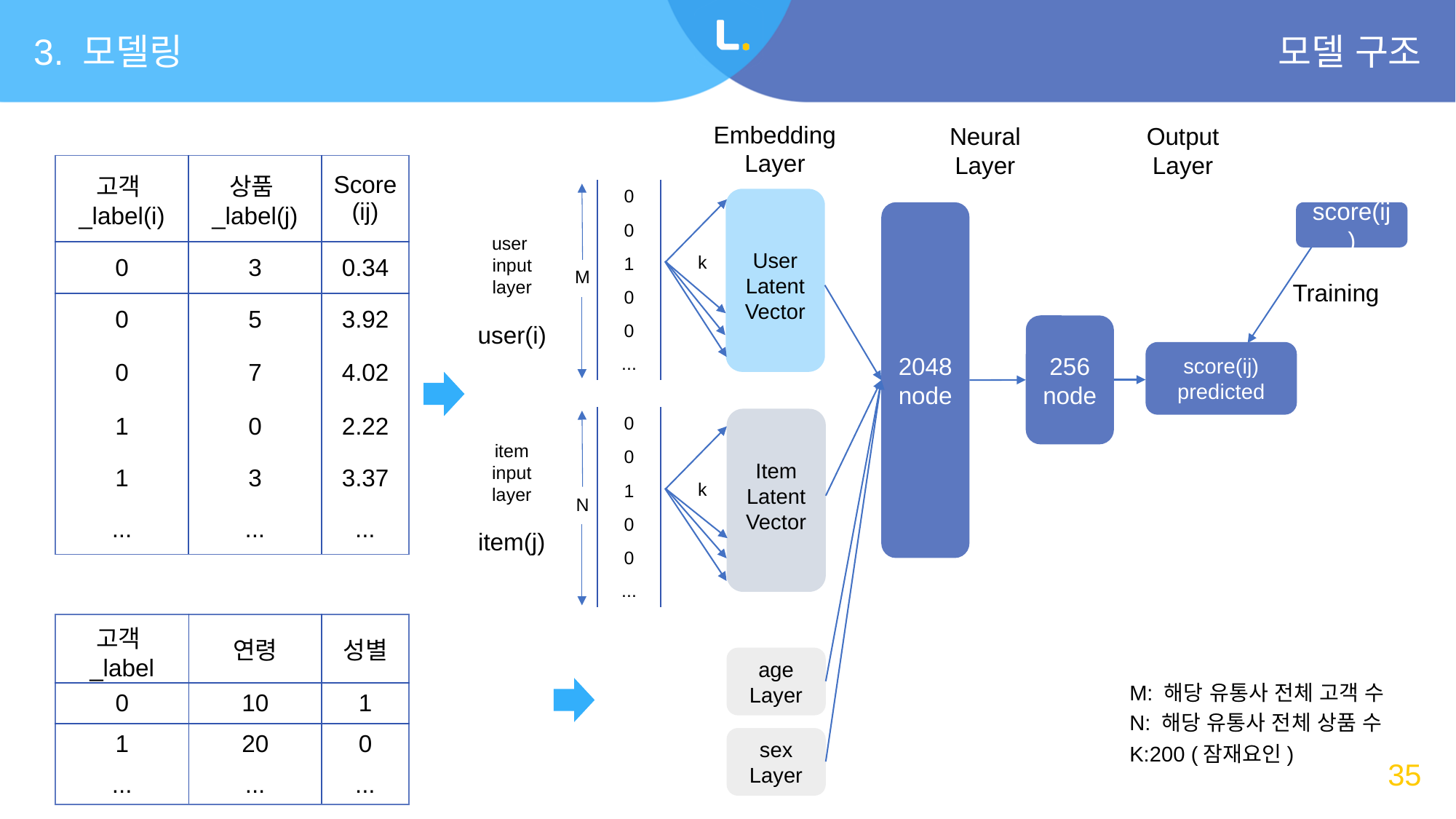

3. 모델링
모델 구조
Embedding
Layer
Neural Layer
Output
Layer
| 고객\_label(i) | 상품\_label(j) | Score (ij) |
| --- | --- | --- |
| 0 | 3 | 0.34 |
| 0 | 5 | 3.92 |
| 0 | 7 | 4.02 |
| 1 | 0 | 2.22 |
| 1 | 3 | 3.37 |
| ... | ... | ... |
| 0 |
| --- |
| 0 |
| 1 |
| 0 |
| 0 |
| ... |

2048
node
score(ij)
user
input layer

user(i)
User
Latent
Vector
k
M
Training
256
node
score(ij)
predicted

| 0 |
| --- |
| 0 |
| 1 |
| 0 |
| 0 |
| ... |

item
input layer

item(j)
Item
Latent
Vector
k
N
| 고객\_label | 연령 | 성별 |
| --- | --- | --- |
| 0 | 10 | 1 |
| 1 | 20 | 0 |
| ... | ... | ... |

age
Layer
M: 해당 유통사 전체 고객 수
N: 해당 유통사 전체 상품 수
K:200 (잠재요인)

sex
Layer
35